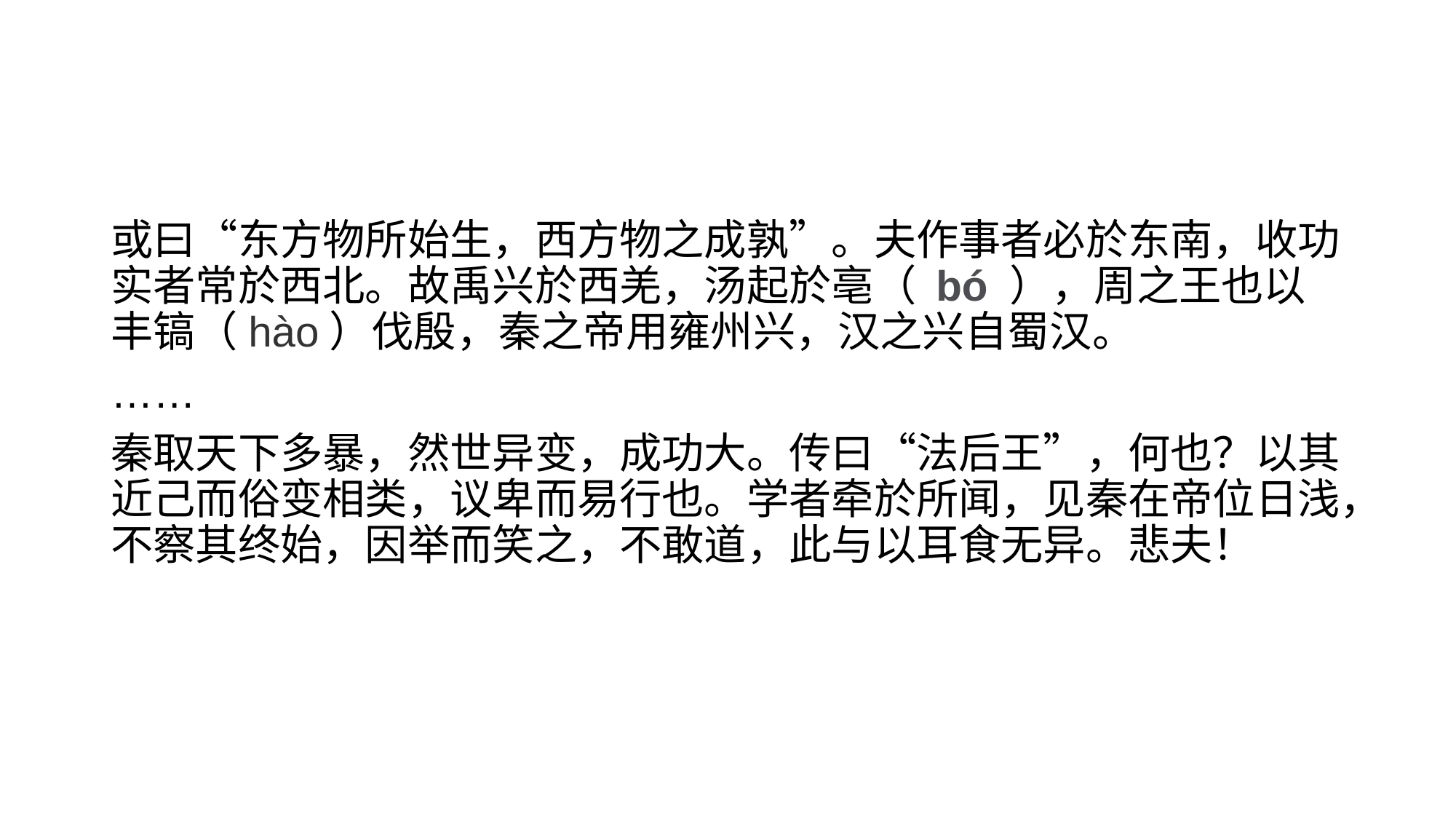

或曰“东方物所始生，西方物之成孰”。夫作事者必於东南，收功实者常於西北。故禹兴於西羌，汤起於亳（ bó ），周之王也以丰镐（hào）伐殷，秦之帝用雍州兴，汉之兴自蜀汉。
……
秦取天下多暴，然世异变，成功大。传曰“法后王”，何也？以其近己而俗变相类，议卑而易行也。学者牵於所闻，见秦在帝位日浅，不察其终始，因举而笑之，不敢道，此与以耳食无异。悲夫！